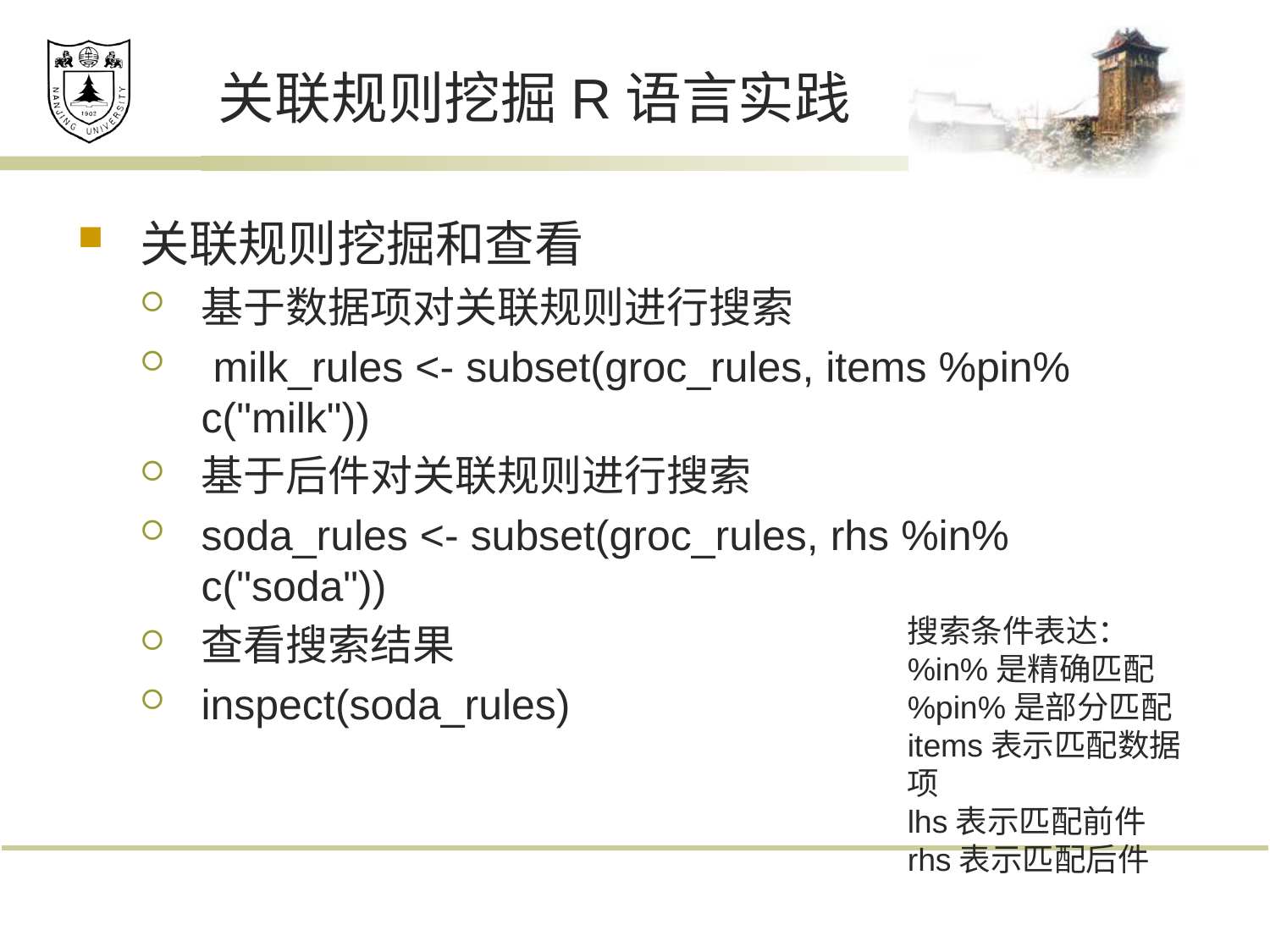

# 关联规则挖掘R语言实践
关联规则挖掘和查看
基于数据项对关联规则进行搜索
 milk_rules <- subset(groc_rules, items %pin% c("milk"))
基于后件对关联规则进行搜索
soda_rules <- subset(groc_rules, rhs %in% c("soda"))
查看搜索结果
inspect(soda_rules)

搜索条件表达：
%in%是精确匹配
%pin%是部分匹配
items表示匹配数据项
lhs表示匹配前件
rhs表示匹配后件